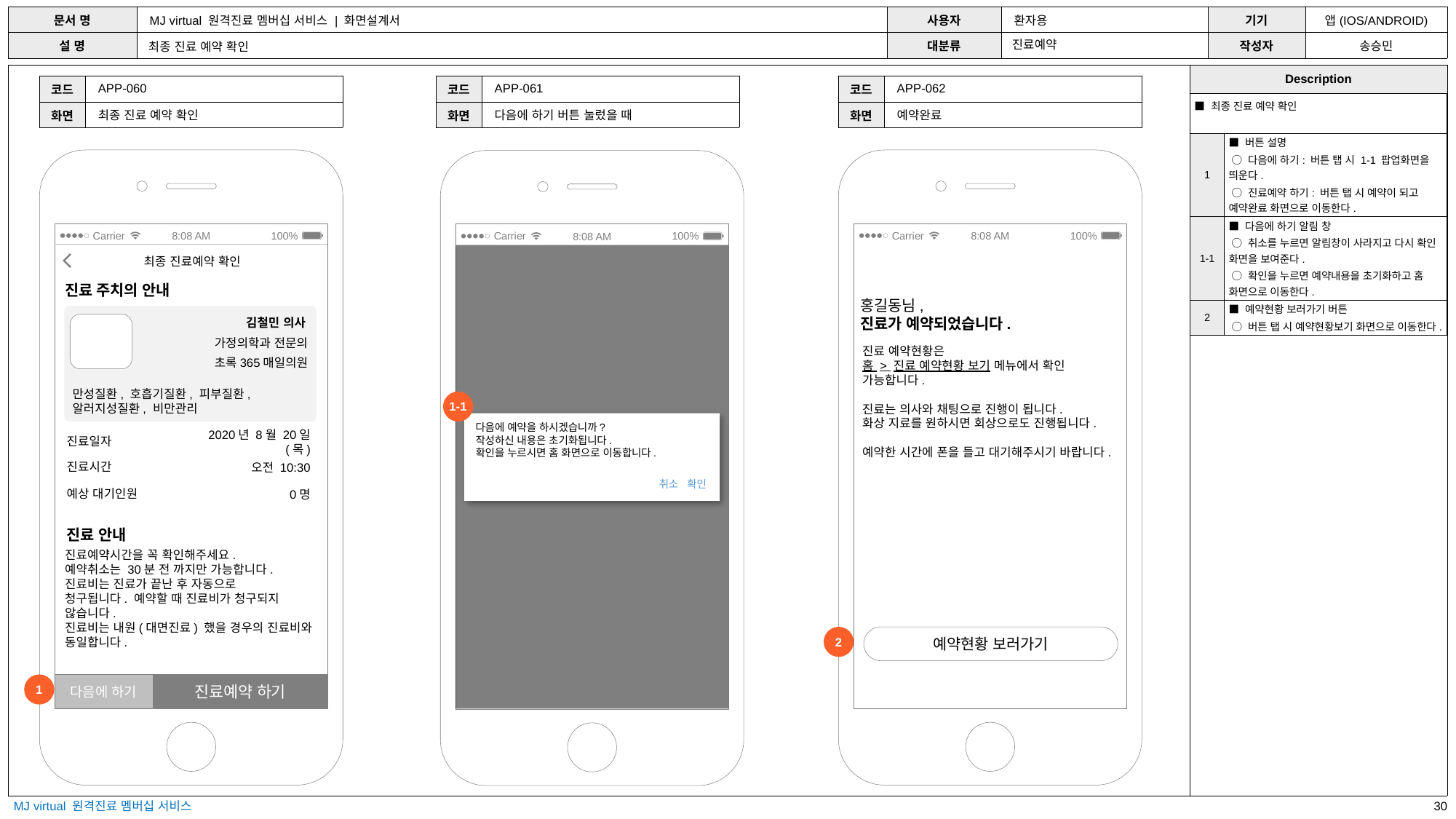

진료예약
최종 진료 예약 확인
| 코드 | APP-060 |
| --- | --- |
| 화면 | 최종 진료 예약 확인 |
| 코드 | APP-061 |
| --- | --- |
| 화면 | 다음에 하기 버튼 눌렀을 때 |
| 코드 | APP-062 |
| --- | --- |
| 화면 | 예약완료 |
| ■ 최종 진료 예약 확인 |  |
| --- | --- |
| 1 | ■ 버튼 설명 ○ 다음에 하기: 버튼 탭 시 1-1 팝업화면을 띄운다. ○ 진료예약 하기: 버튼 탭 시 예약이 되고 예약완료 화면으로 이동한다. |
| 1-1 | ■ 다음에 하기 알림 창 ○ 취소를 누르면 알림창이 사라지고 다시 확인 화면을 보여준다. ○ 확인을 누르면 예약내용을 초기화하고 홈 화면으로 이동한다. |
| 2 | ■ 예약현황 보러가기 버튼 ○ 버튼 탭 시 예약현황보기 화면으로 이동한다. |

8:08 AM
Carrier
100%

8:08 AM
Carrier
100%

8:08 AM
Carrier
100%

최종 진료예약 확인

진료 주치의 안내
홍길동님,
진료가 예약되었습니다.

김철민 의사
가정의학과 전문의
초록365매일의원
만성질환, 호흡기질환, 피부질환, 알러지성질환, 비만관리
진료 예약현황은
홈 > 진료 예약현황 보기 메뉴에서 확인
가능합니다.
진료는 의사와 채팅으로 진행이 됩니다.
화상 지료를 원하시면 회상으로도 진행됩니다.
예약한 시간에 폰을 들고 대기해주시기 바랍니다.
1-1

다음에 예약을 하시겠습니까?
작성하신 내용은 초기화됩니다.
확인을 누르시면 홈 화면으로 이동합니다.
취소   확인
진료일자
2020년 8월 20일 (목)
진료시간
오전 10:30
예상 대기인원
0명
진료 안내
진료예약시간을 꼭 확인해주세요.
예약취소는 30분 전 까지만 가능합니다.
진료비는 진료가 끝난 후 자동으로
청구됩니다. 예약할 때 진료비가 청구되지
않습니다.
진료비는 내원(대면진료) 했을 경우의 진료비와 동일합니다.

2
예약현황 보러가기
1
다음에 하기
진료예약 하기